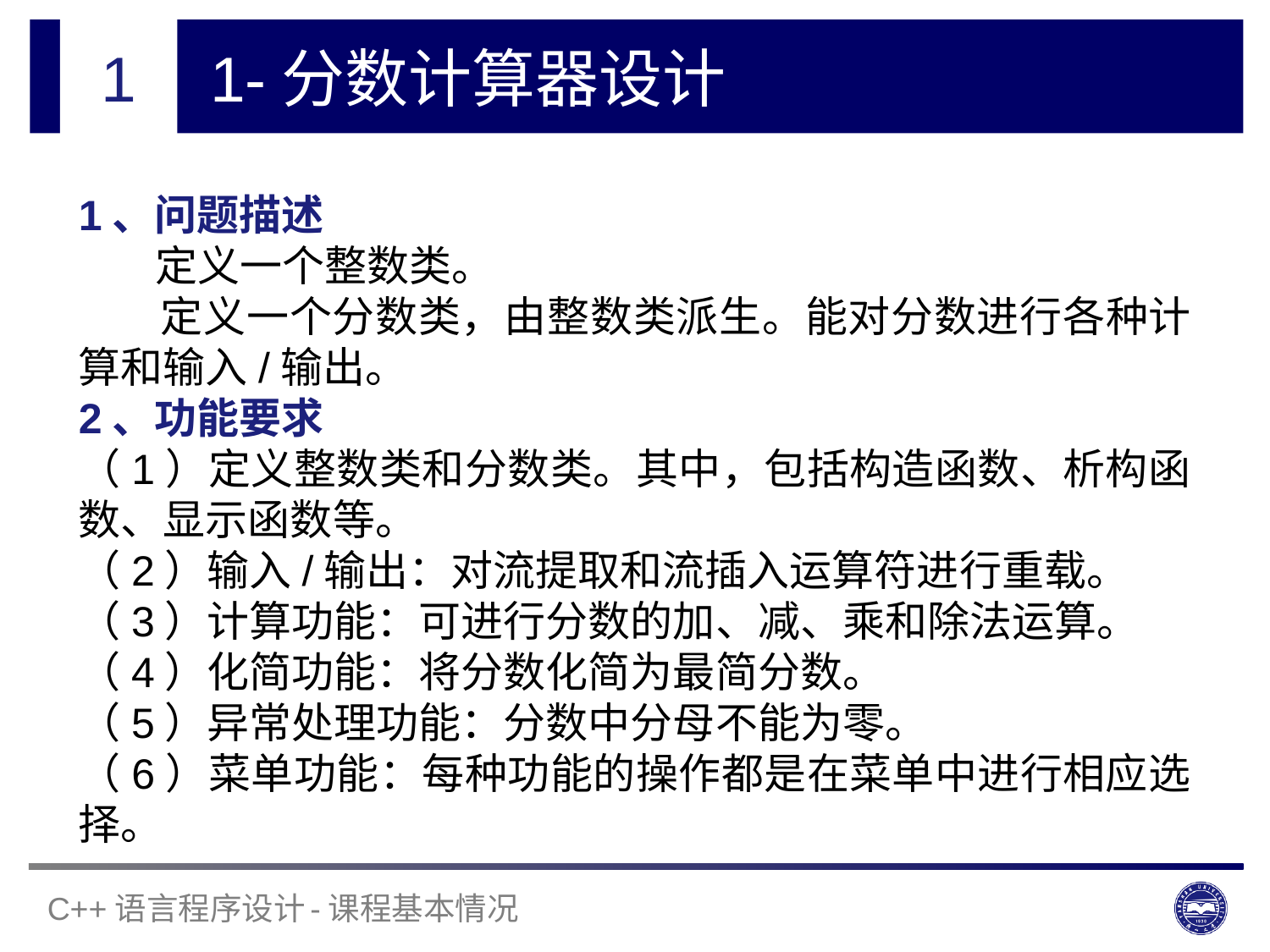

1
# 1-分数计算器设计
1、问题描述
       定义一个整数类。
       定义一个分数类，由整数类派生。能对分数进行各种计算和输入/输出。
2、功能要求
（1）定义整数类和分数类。其中，包括构造函数、析构函数、显示函数等。
（2）输入/输出：对流提取和流插入运算符进行重载。
（3）计算功能：可进行分数的加、减、乘和除法运算。
（4）化简功能：将分数化简为最简分数。
（5）异常处理功能：分数中分母不能为零。
（6）菜单功能：每种功能的操作都是在菜单中进行相应选择。
-课程基本情况